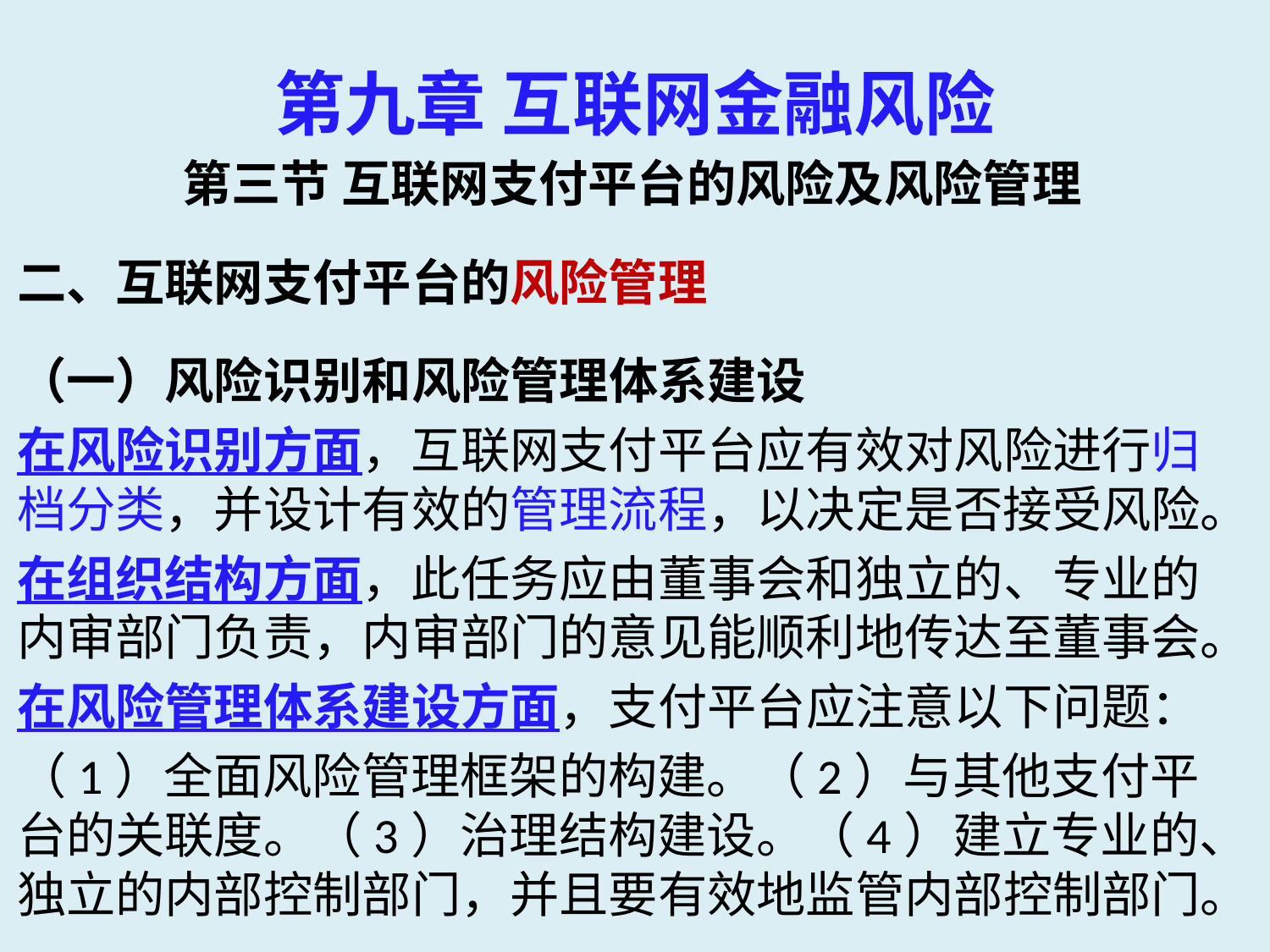

# 第九章 互联网金融风险
第三节 互联网支付平台的风险及风险管理
二、互联网支付平台的风险管理
（一）风险识别和风险管理体系建设
在风险识别方面，互联网支付平台应有效对风险进行归档分类，并设计有效的管理流程，以决定是否接受风险。
在组织结构方面，此任务应由董事会和独立的、专业的内审部门负责，内审部门的意见能顺利地传达至董事会。
在风险管理体系建设方面，支付平台应注意以下问题：
（1）全面风险管理框架的构建。（2）与其他支付平台的关联度。（3）治理结构建设。（4）建立专业的、独立的内部控制部门，并且要有效地监管内部控制部门。

34